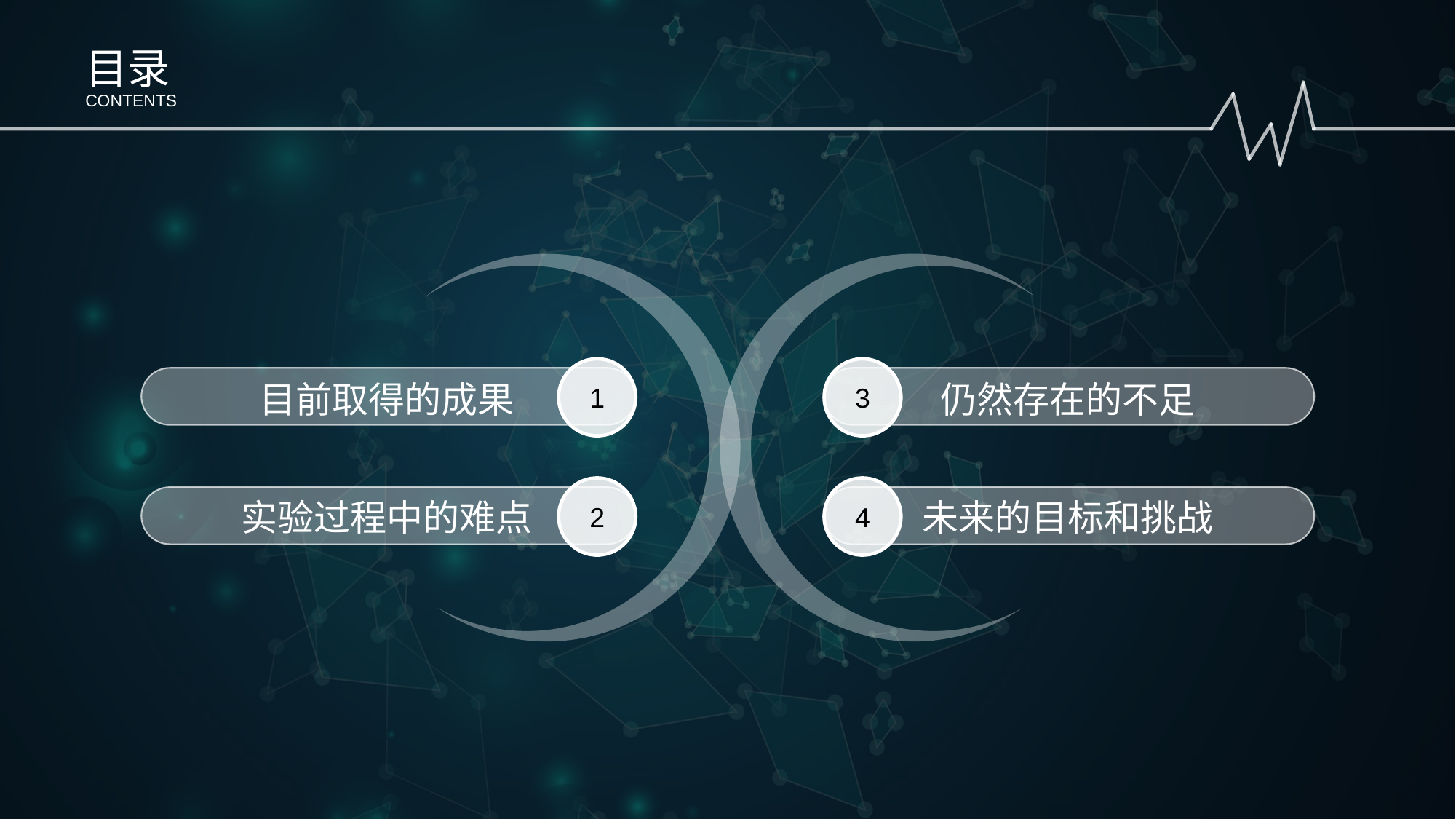

目录
CONTENTS

1

目前取得的成果
3

仍然存在的不足
2

实验过程中的难点
4

未来的目标和挑战